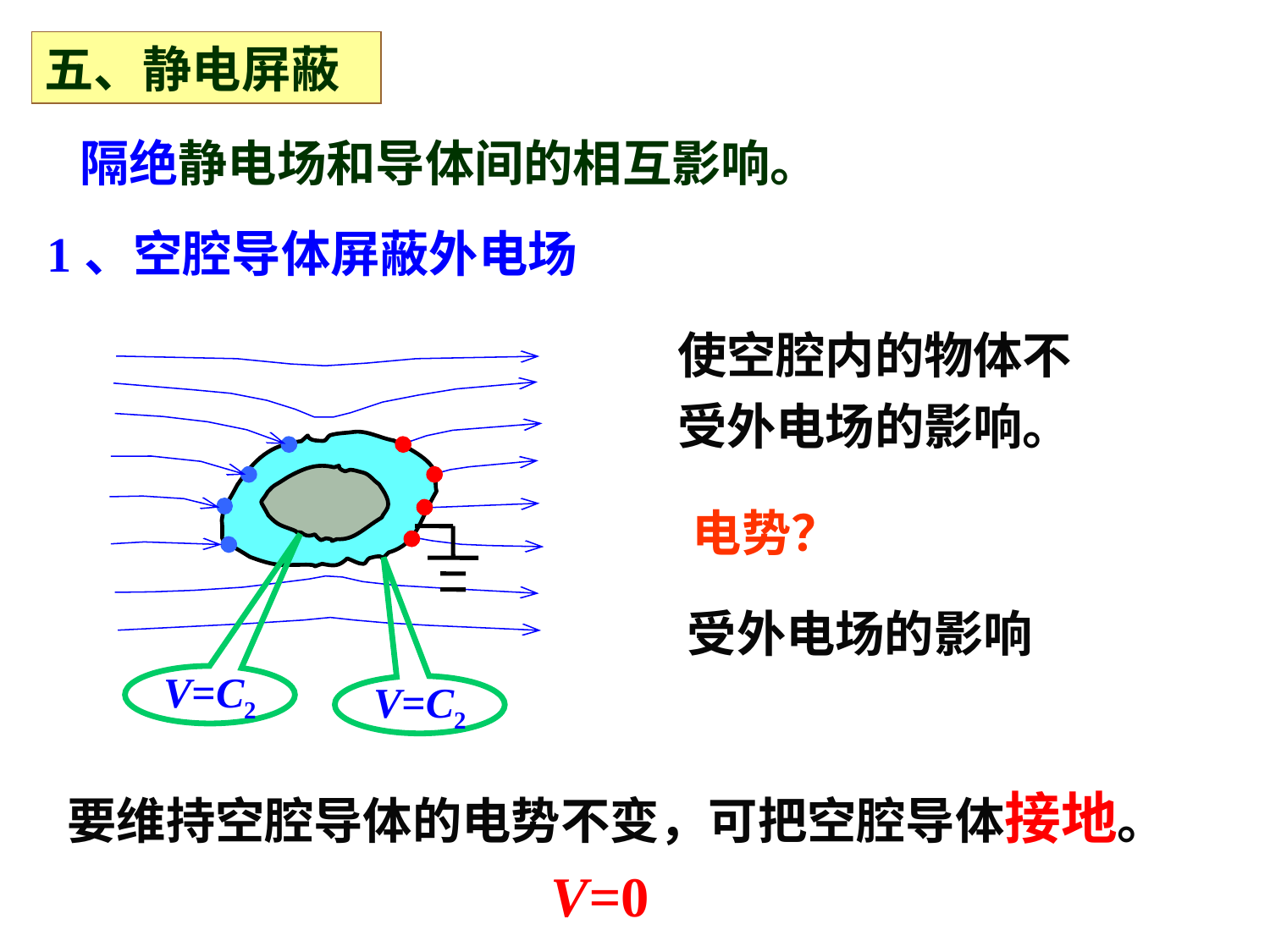

五、静电屏蔽
隔绝静电场和导体间的相互影响。
1、空腔导体屏蔽外电场
使空腔内的物体不受外电场的影响。

电势？

受外电场的影响
V=C2
V=C2
要维持空腔导体的电势不变，可把空腔导体接地。
V=0
3